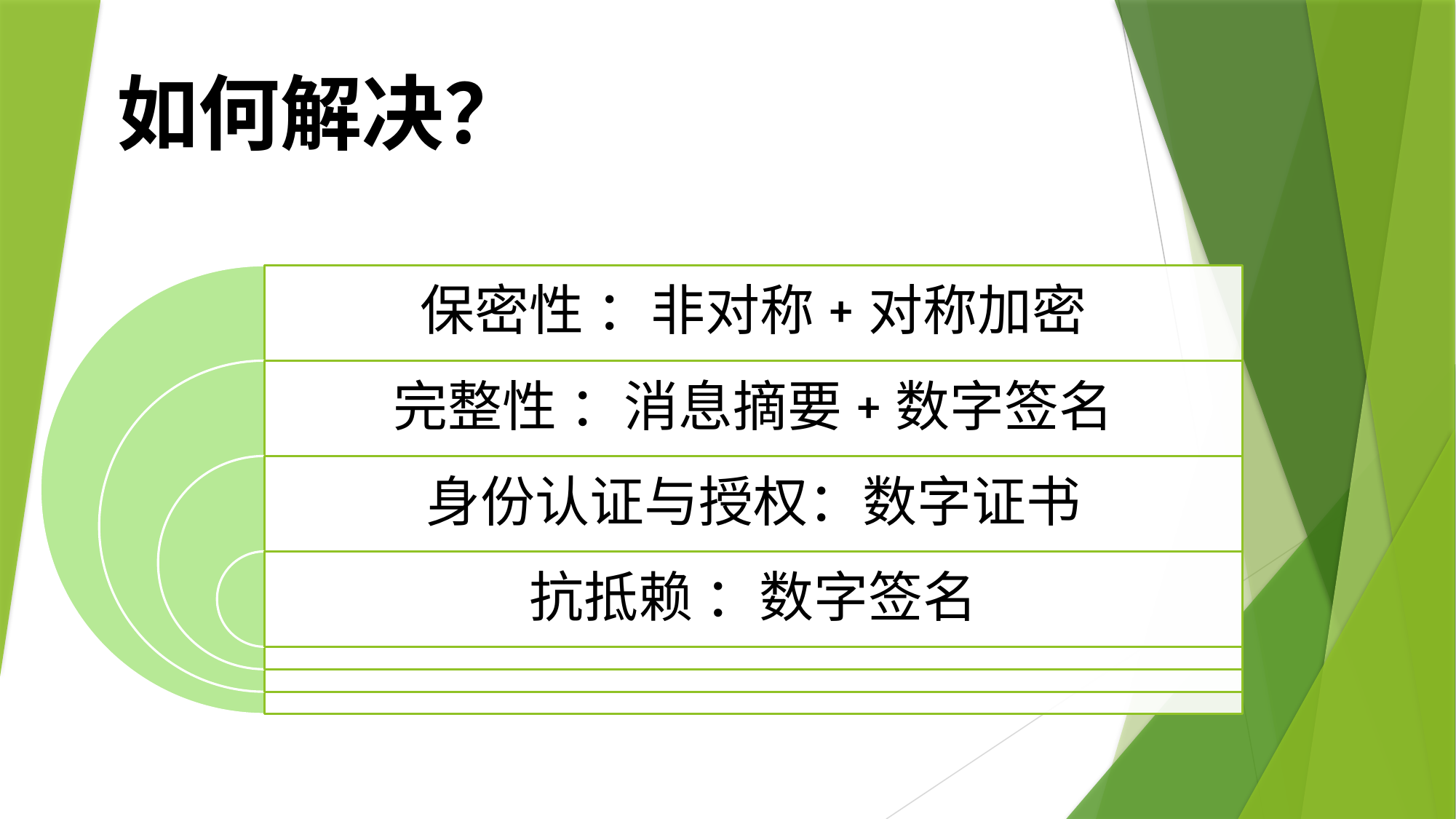

# 如何解决？
保密性 ：非对称+对称加密
完整性 ：消息摘要+数字签名
身份认证与授权：数字证书
抗抵赖 ：数字签名